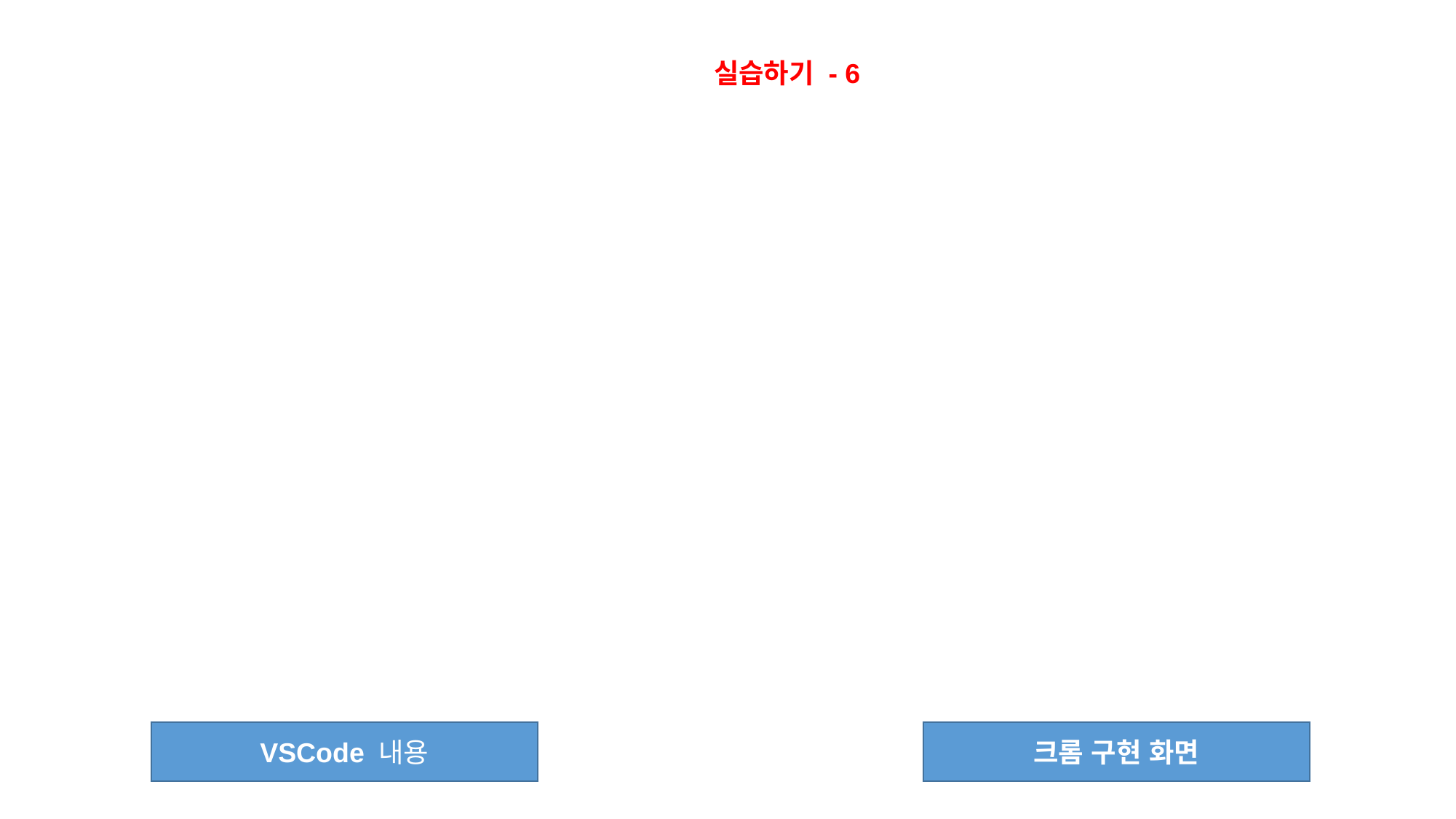

실습하기 - 6
VSCode 내용
크롬 구현 화면